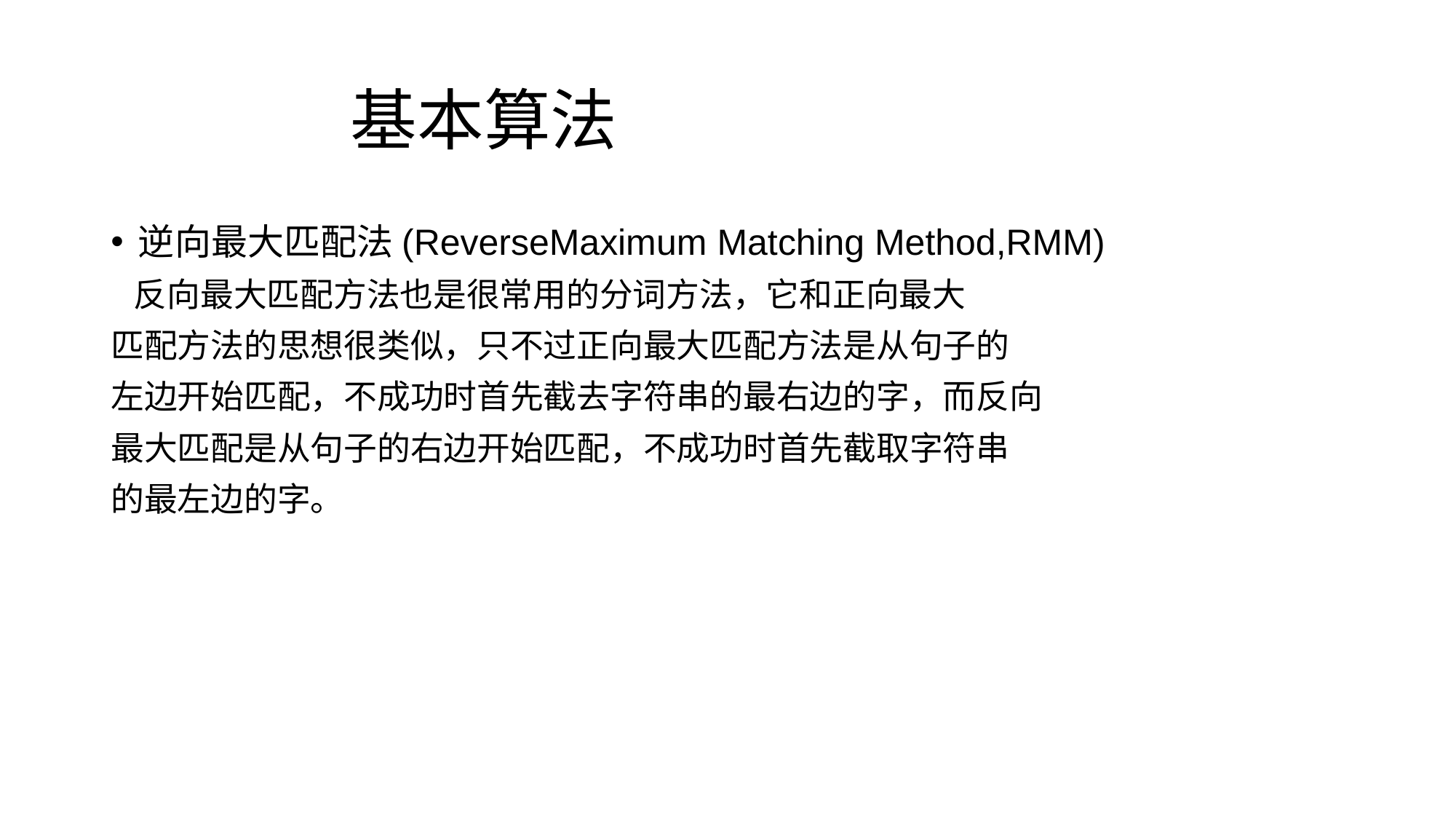

# 基本算法
逆向最大匹配法(ReverseMaximum Matching Method,RMM)
  反向最大匹配方法也是很常用的分词方法，它和正向最大
匹配方法的思想很类似，只不过正向最大匹配方法是从句子的
左边开始匹配，不成功时首先截去字符串的最右边的字，而反向
最大匹配是从句子的右边开始匹配，不成功时首先截取字符串
的最左边的字。